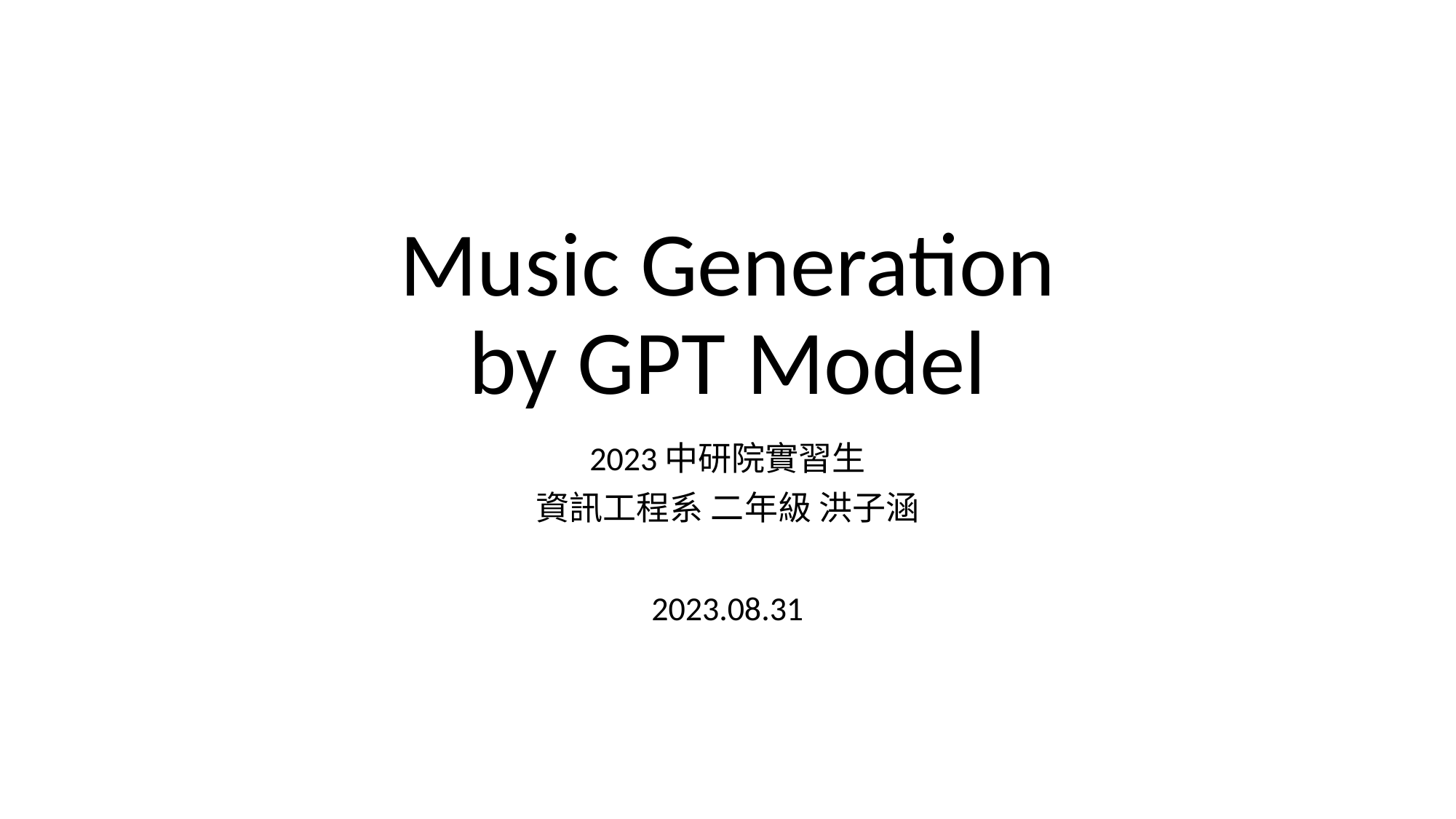

# Music Generation by GPT Model
2023中研院實習生
資訊工程系 二年級 洪子涵

2023.08.31